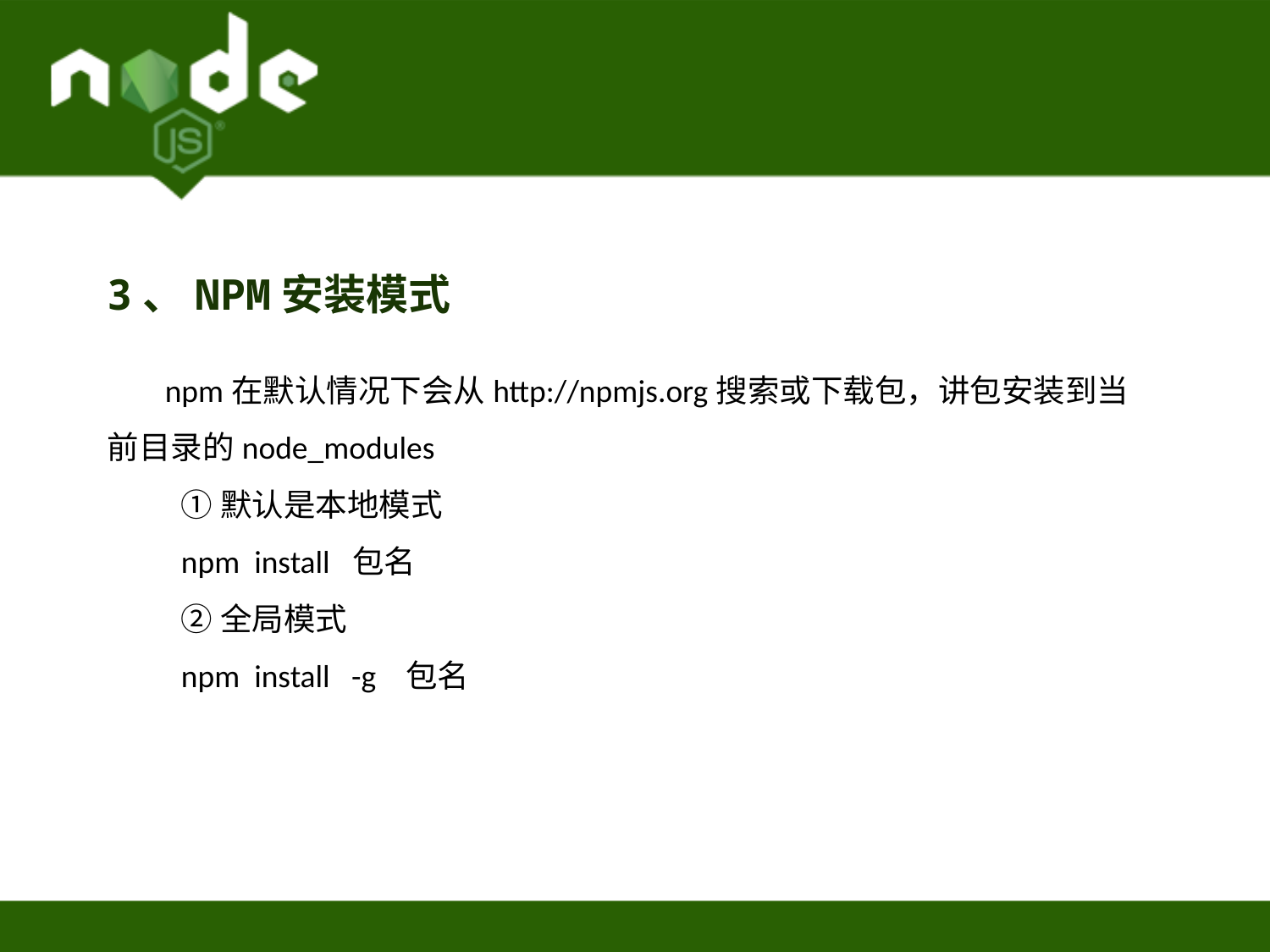

3、NPM安装模式
        npm在默认情况下会从http://npmjs.org搜索或下载包，讲包安装到当前目录的node_modules
①默认是本地模式
npm  install  包名
②全局模式
npm  install   -g   包名